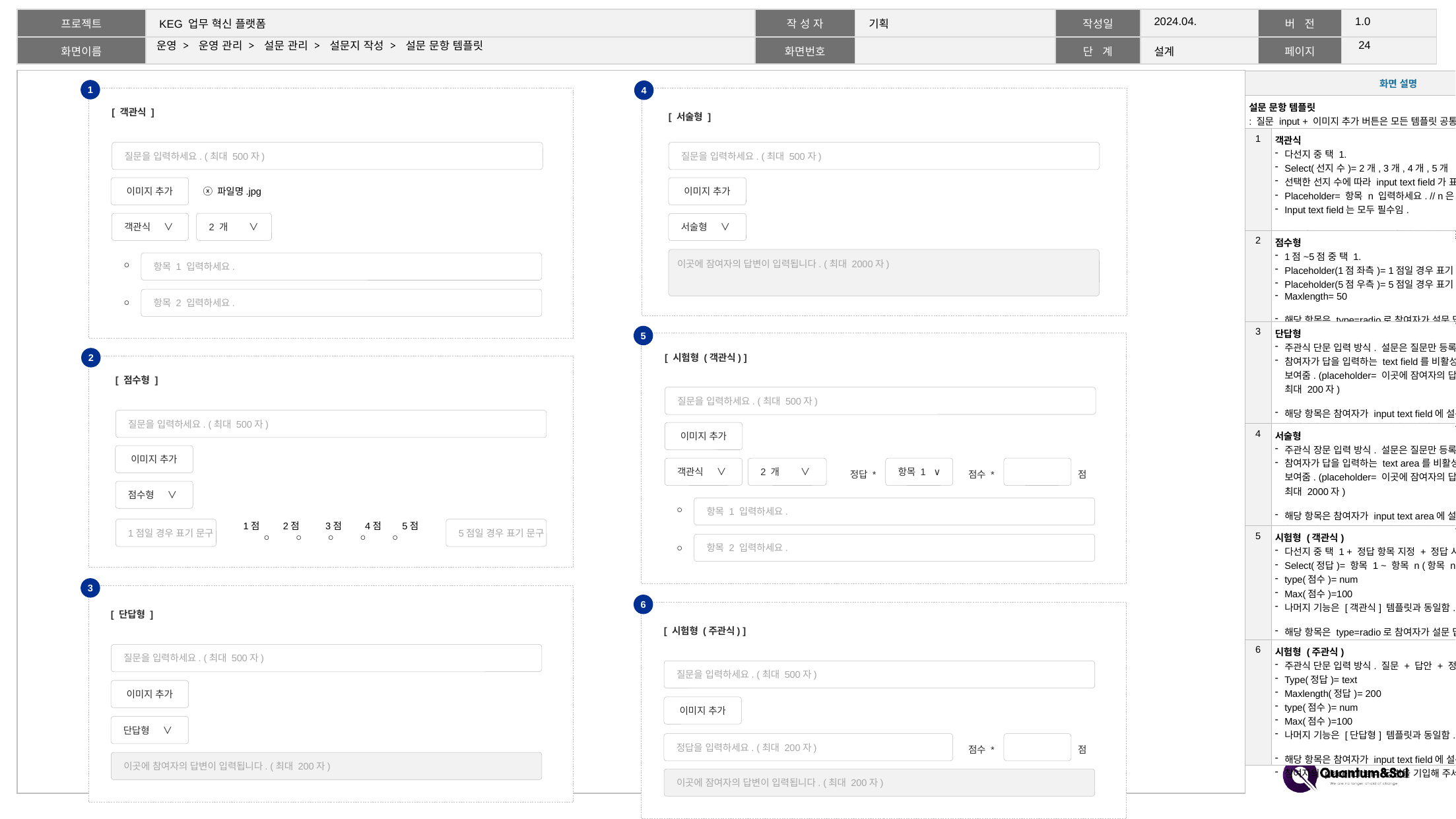

24

# 운영 > 운영 관리 > 설문 관리 > 설문지 작성 > 설문 문항 템플릿
| 화면 설명 |  |
| --- | --- |
| 설문 문항 템플릿 : 질문 input + 이미지 추가 버튼은 모든 템플릿 공통임. |  |
| 1 | 객관식 다선지 중 택 1. Select(선지 수)= 2개, 3개, 4개, 5개 선택한 선지 수에 따라 input text field가 표기 됨. Placeholder= 항목 n 입력하세요. // n은 순차적으로 넘버링. Input text field는 모두 필수임. 해당 항목은 type=radio로 참여자가 설문 답을 선택함. |
| 2 | 점수형 1점~5점 중 택 1. Placeholder(1점 좌측)= 1점일 경우 표기 문구 Placeholder(5점 우측)= 5점일 경우 표기 문구 Maxlength= 50 해당 항목은 type=radio로 참여자가 설문 답을 선택함. |
| 3 | 단답형 주관식 단문 입력 방식. 설문은 질문만 등록하면 됨. 참여자가 답을 입력하는 text field를 비활성화 상태로 노출해서 보여줌. (placeholder= 이곳에 잠여자의 답변이 입력됩니다. (최대 200자) 해당 항목은 참여자가 input text field에 설문 답을 작성함. 참여자의 placeholder= 답변을 기입해 주세요. |
| 4 | 서술형 주관식 장문 입력 방식. 설문은 질문만 등록하면 됨. 참여자가 답을 입력하는 text area를 비활성화 상태로 노출해서 보여줌. (placeholder= 이곳에 잠여자의 답변이 입력됩니다. (최대 2000자) 해당 항목은 참여자가 input text area에 설문 답을 작성함. 참여자의 placeholder= 답변을 기입해 주세요. |
| 5 | 시험형 (객관식) 다선지 중 택 1 + 정답 항목 지정 + 정답 시 부여 점수 Select(정답)= 항목 1 ~ 항목 n (항목 n = 선지 수) type(점수)= num Max(점수)=100 나머지 기능은 [객관식] 템플릿과 동일함. 해당 항목은 type=radio로 참여자가 설문 답을 선택한 후 정답 일치 여부를 확인함. |
| 6 | 시험형 (주관식) 주관식 단문 입력 방식. 질문 + 답안 + 정답 시 부여 점수 Type(정답)= text Maxlength(정답)= 200 type(점수)= num Max(점수)=100 나머지 기능은 [단답형] 템플릿과 동일함. 해당 항목은 참여자가 input text field에 설문 답을 작성함. 참여자의 placeholder= 답변을 기입해 주세요. |
1
4

[ 객관식 ]
[ 서술형 ]
질문을 입력하세요. (최대 500자)
질문을 입력하세요. (최대 500자)
이미지 추가
이미지 추가
ⓧ 파일명.jpg
객관식     ∨
2 개        ∨
서술형     ∨
이곳에 잠여자의 답변이 입력됩니다. (최대 2000자)

항목 1 입력하세요.
○
항목 2 입력하세요.
○
5

[ 시험형 (객관식) ]
2

[ 점수형 ]
질문을 입력하세요. (최대 500자)
질문을 입력하세요. (최대 500자)
이미지 추가
이미지 추가
정답 *
점수 *
점
객관식     ∨
2 개        ∨
항목 1   ∨

점수형     ∨
항목 1 입력하세요.
○
1점        2점         3점        4점       5점
○          ○          ○          ○          ○
1점일 경우 표기 문구
5점일 경우 표기 문구
항목 2 입력하세요.
○
3

6
[ 단답형 ]

[ 시험형 (주관식) ]
질문을 입력하세요. (최대 500자)
질문을 입력하세요. (최대 500자)
이미지 추가
이미지 추가
단답형     ∨
점수 *
점
정답을 입력하세요. (최대 200자)

이곳에 참여자의 답변이 입력됩니다. (최대 200자)
이곳에 잠여자의 답변이 입력됩니다. (최대 200자)